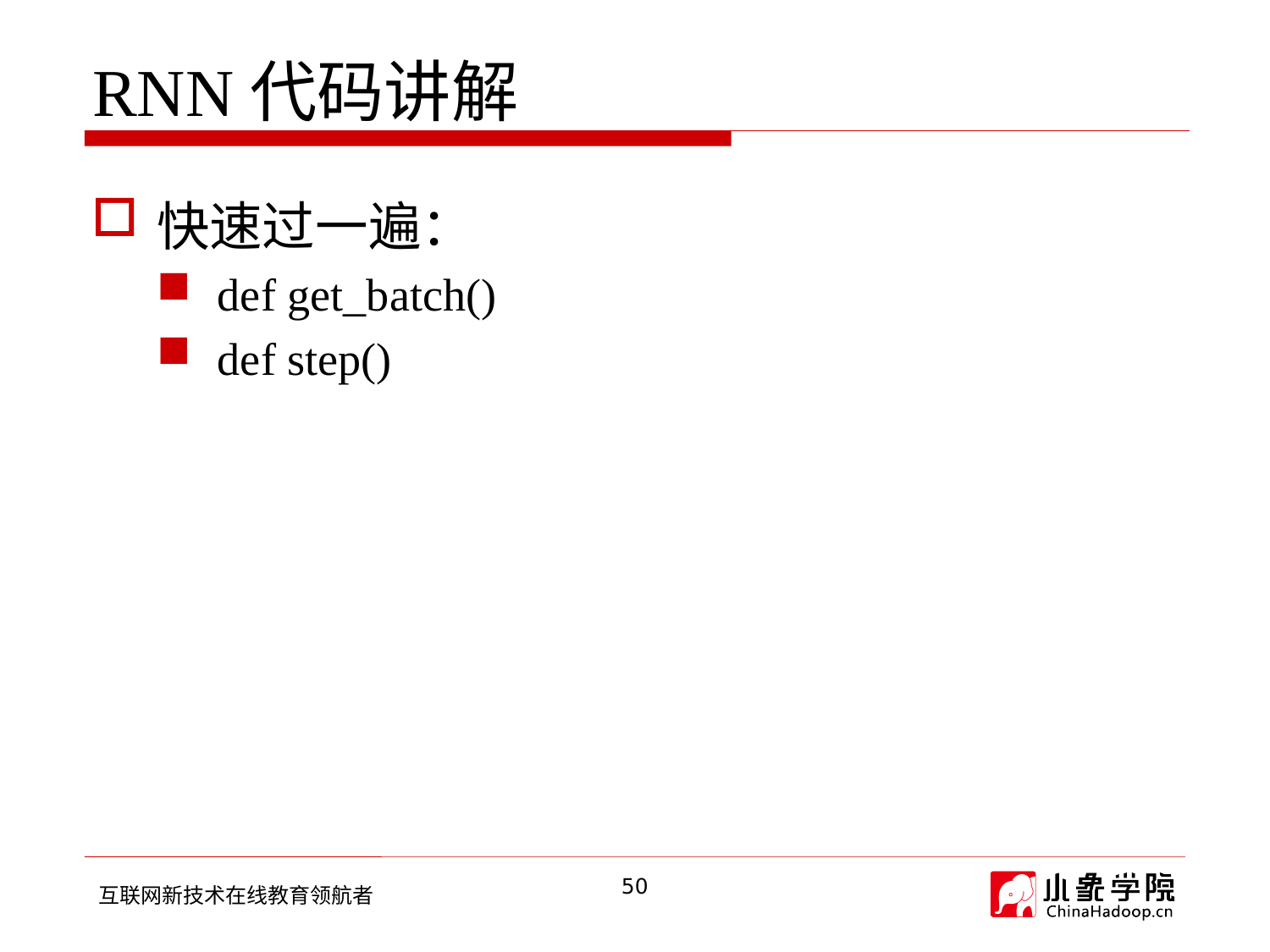

# RNN代码讲解
快速过一遍：
def get_batch()
def step()
50